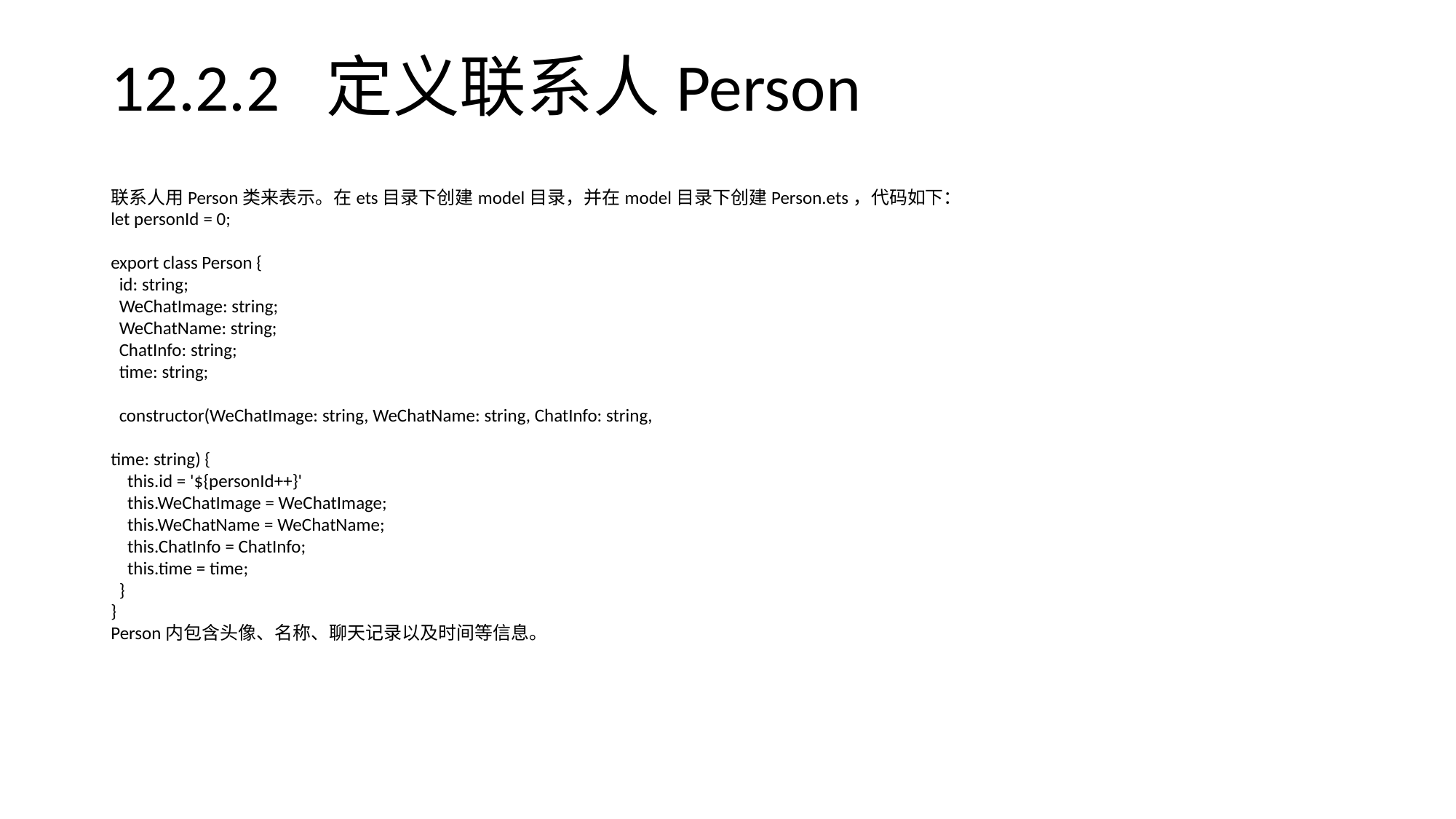

# 12.2.2  定义联系人Person
联系人用Person类来表示。在ets目录下创建model目录，并在model目录下创建Person.ets，代码如下：
let personId = 0;

export class Person {
  id: string;
  WeChatImage: string;
  WeChatName: string;
  ChatInfo: string;
  time: string;

  constructor(WeChatImage: string, WeChatName: string, ChatInfo: string,

time: string) {
    this.id = '${personId++}'
    this.WeChatImage = WeChatImage;
    this.WeChatName = WeChatName;
    this.ChatInfo = ChatInfo;
    this.time = time;
  }
}
Person内包含头像、名称、聊天记录以及时间等信息。